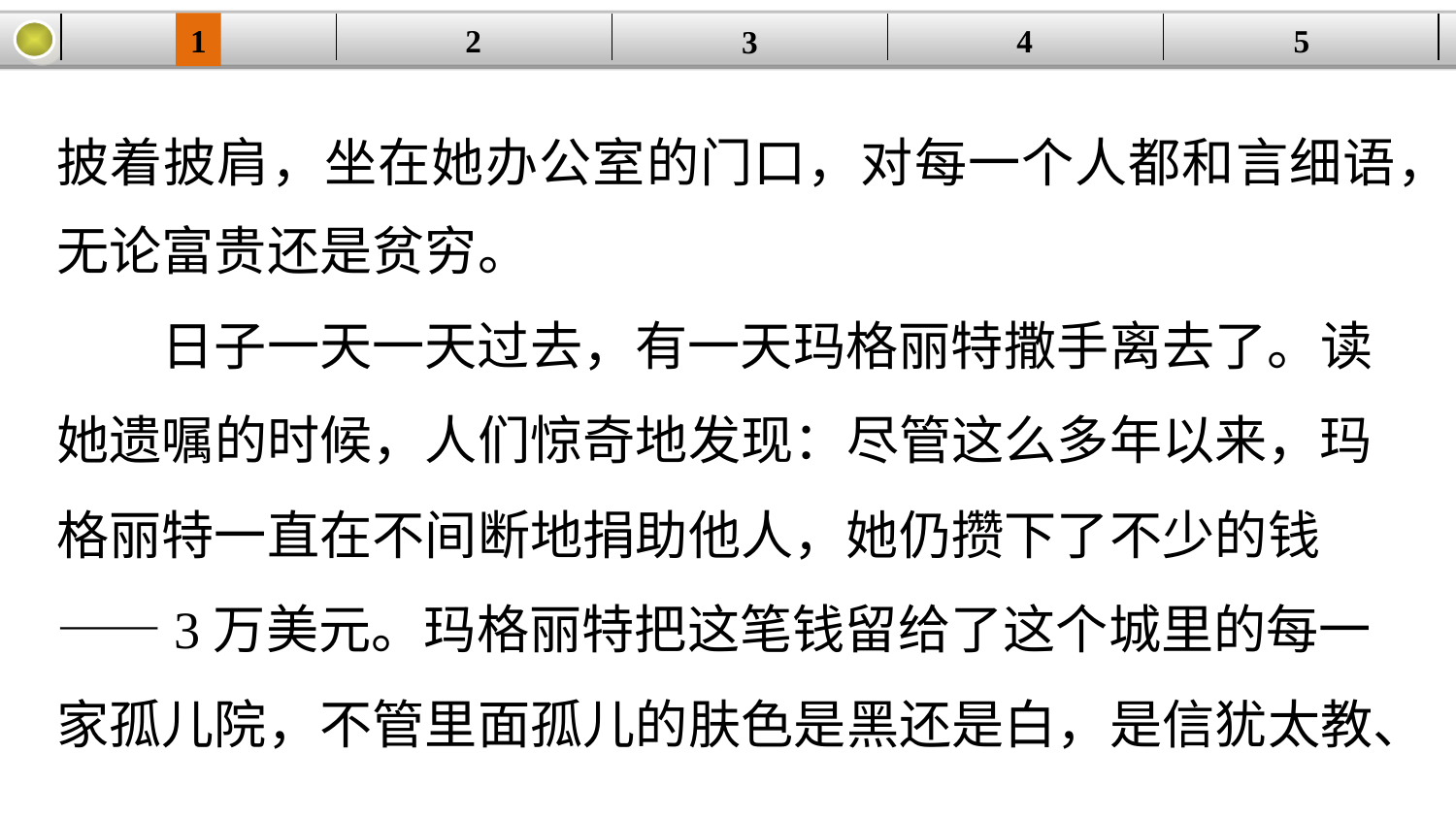

1
2
4
5
|  |  |  |  |  |
| --- | --- | --- | --- | --- |
3

披着披肩，坐在她办公室的门口，对每一个人都和言细语，无论富贵还是贫穷。
日子一天一天过去，有一天玛格丽特撒手离去了。读她遗嘱的时候，人们惊奇地发现：尽管这么多年以来，玛格丽特一直在不间断地捐助他人，她仍攒下了不少的钱——3万美元。玛格丽特把这笔钱留给了这个城里的每一家孤儿院，不管里面孤儿的肤色是黑还是白，是信犹太教、